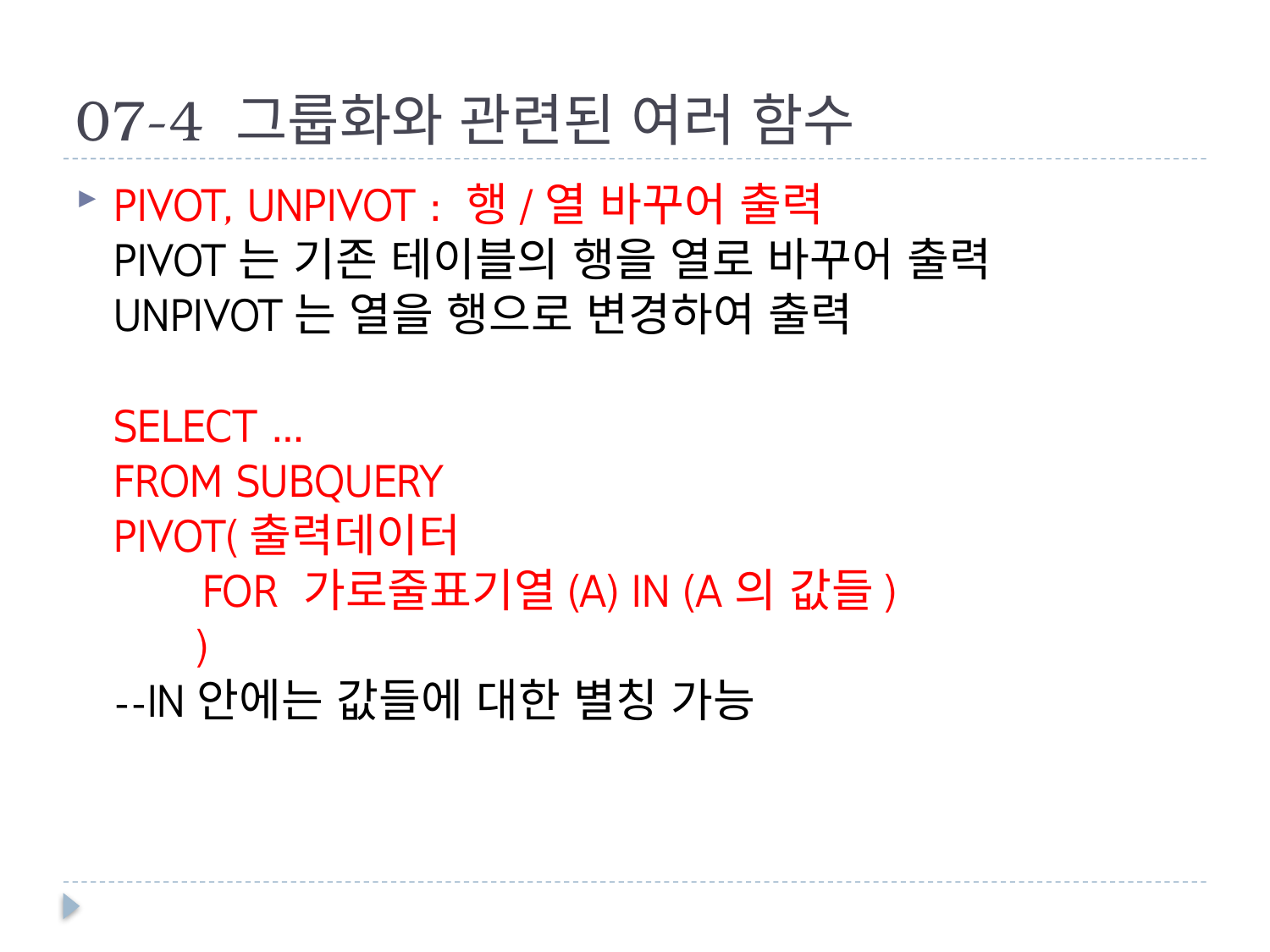

# 07-4 그룹화와 관련된 여러 함수
PIVOT, UNPIVOT : 행/열 바꾸어 출력
PIVOT는 기존 테이블의 행을 열로 바꾸어 출력
UNPIVOT는 열을 행으로 변경하여 출력
SELECT …
FROM SUBQUERY
PIVOT(출력데이터
      FOR 가로줄표기열(A) IN (A의 값들)
      )
--IN안에는 값들에 대한 별칭 가능